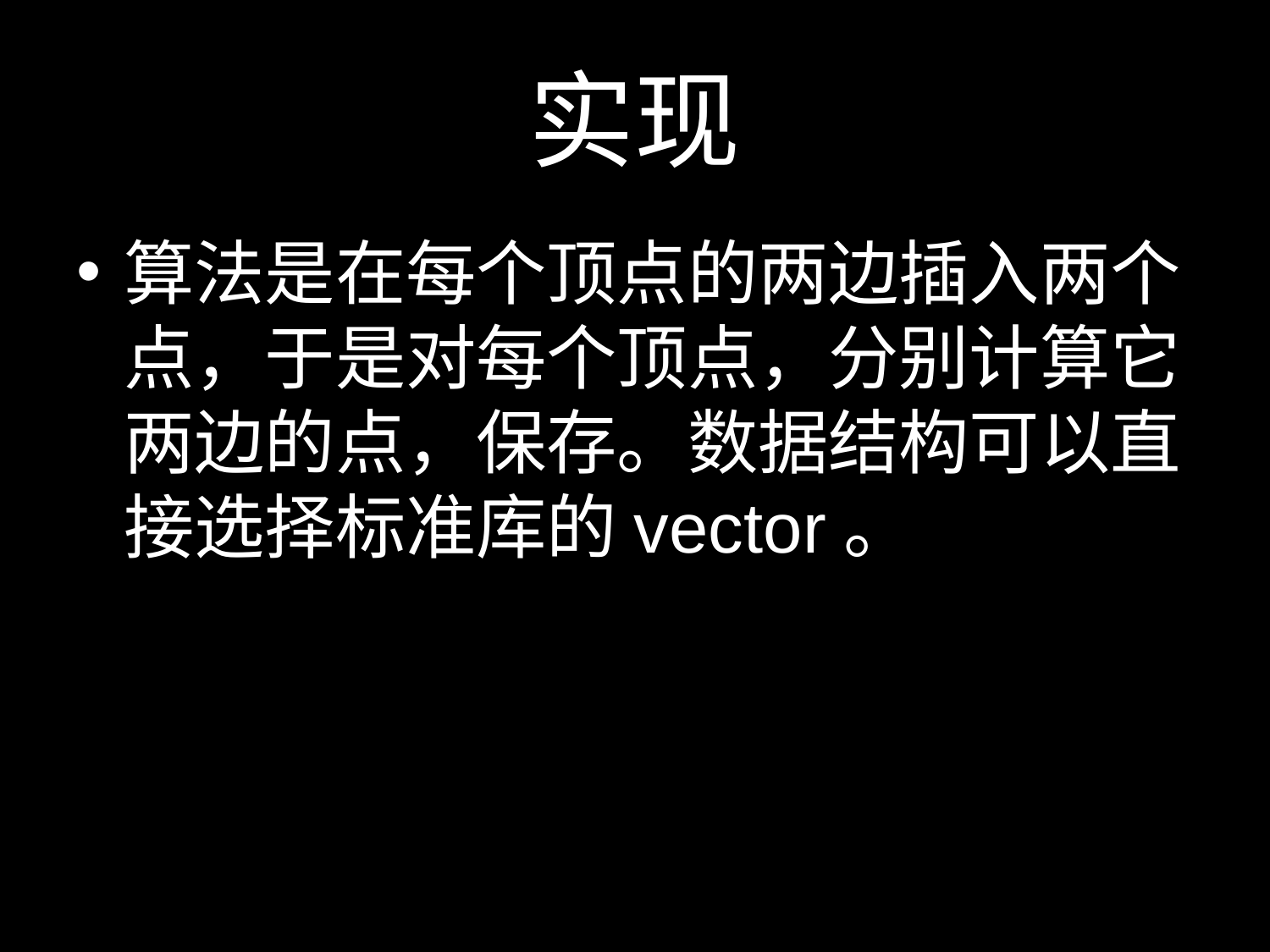

# 实现
算法是在每个顶点的两边插入两个点，于是对每个顶点，分别计算它两边的点，保存。数据结构可以直接选择标准库的vector。